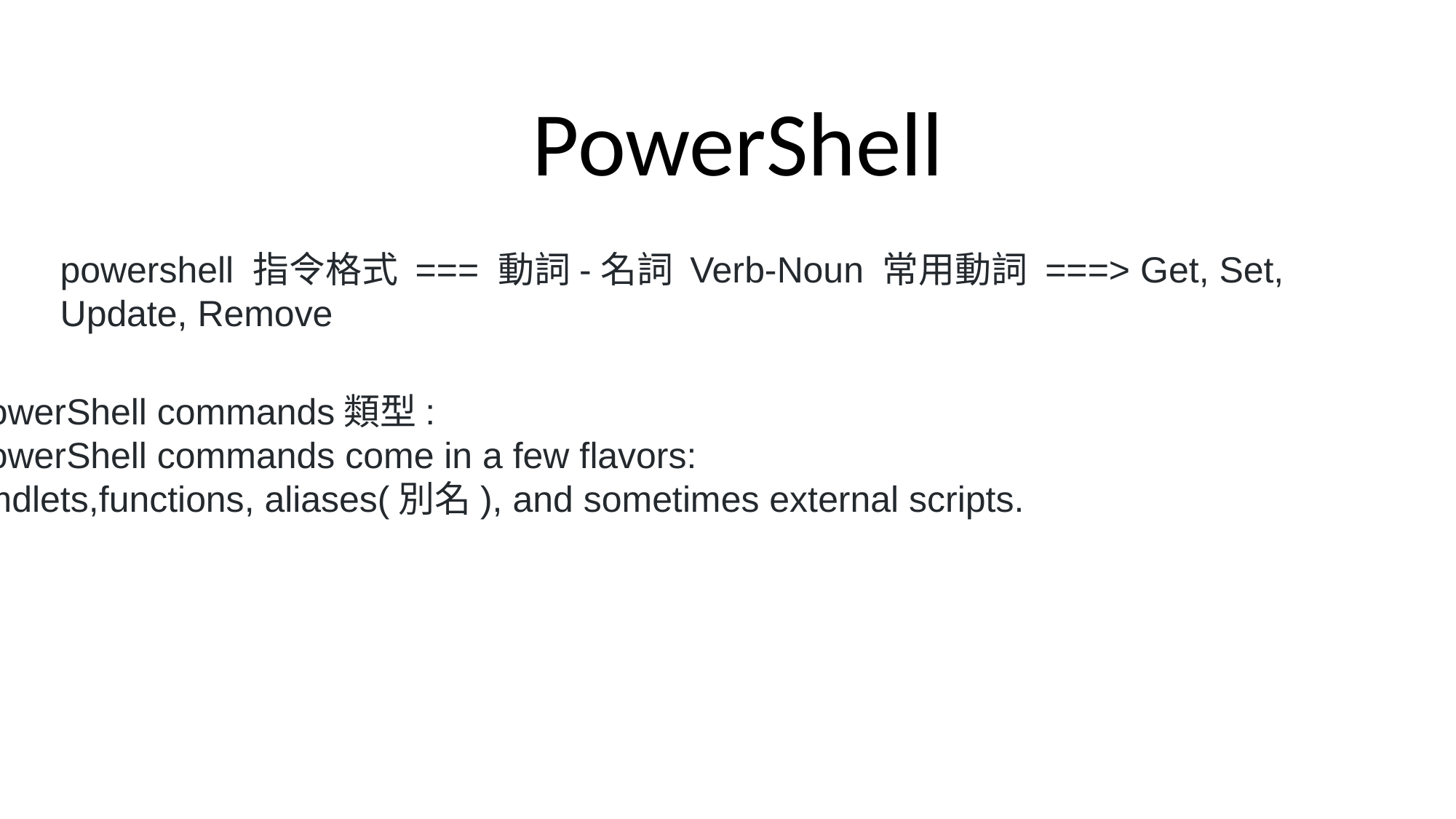

# PowerShell
powershell 指令格式 === 動詞-名詞 Verb-Noun 常用動詞 ===> Get, Set, Update, Remove
PowerShell commands類型:
PowerShell commands come in a few flavors:
cmdlets,functions, aliases(別名), and sometimes external scripts.